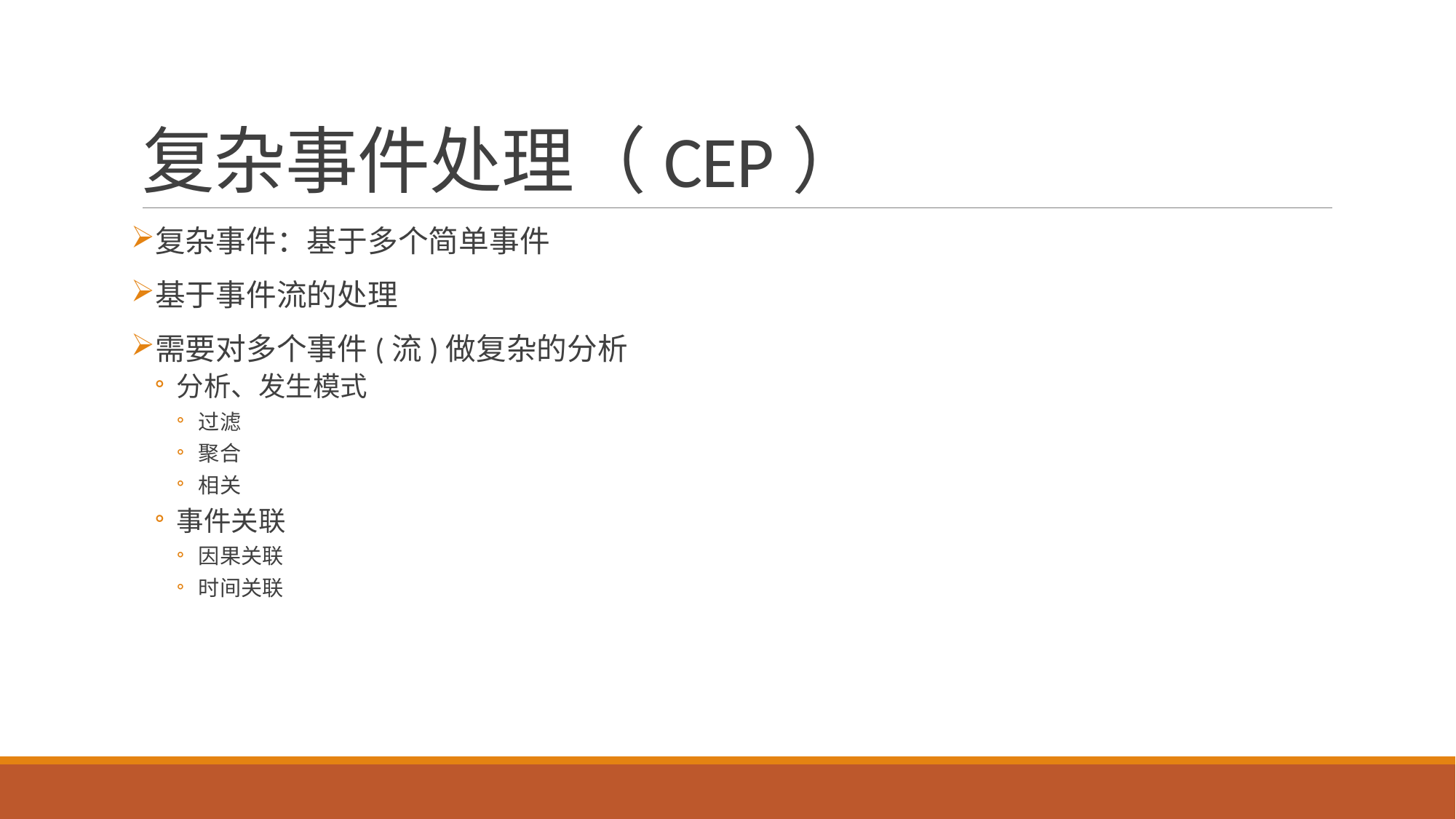

# 复杂事件处理（CEP）
复杂事件：基于多个简单事件
基于事件流的处理
需要对多个事件(流)做复杂的分析
分析、发生模式
过滤
聚合
相关
事件关联
因果关联
时间关联